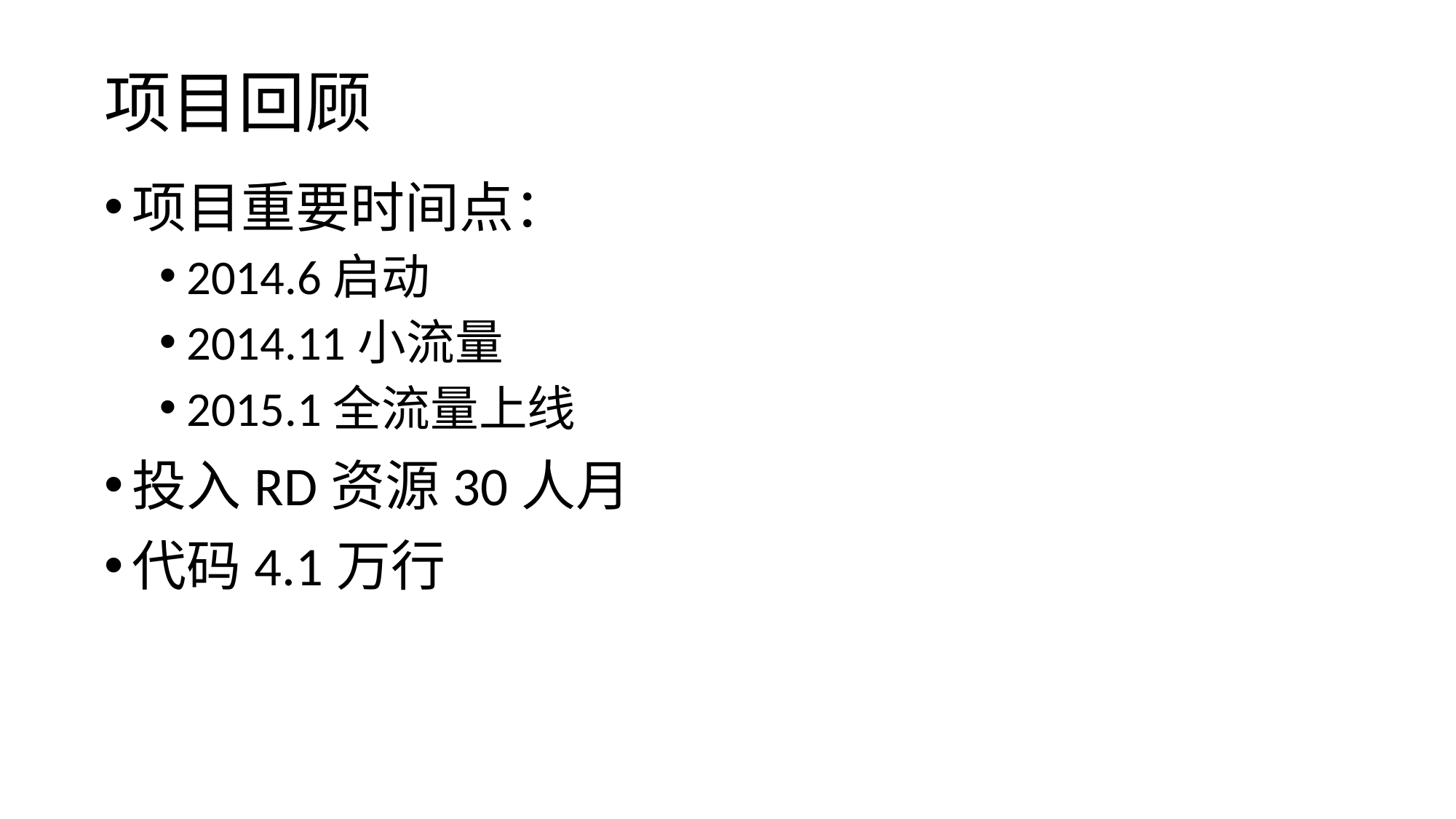

# 项目回顾
项目重要时间点：
2014.6启动
2014.11小流量
2015.1全流量上线
投入RD资源30人月
代码4.1万行